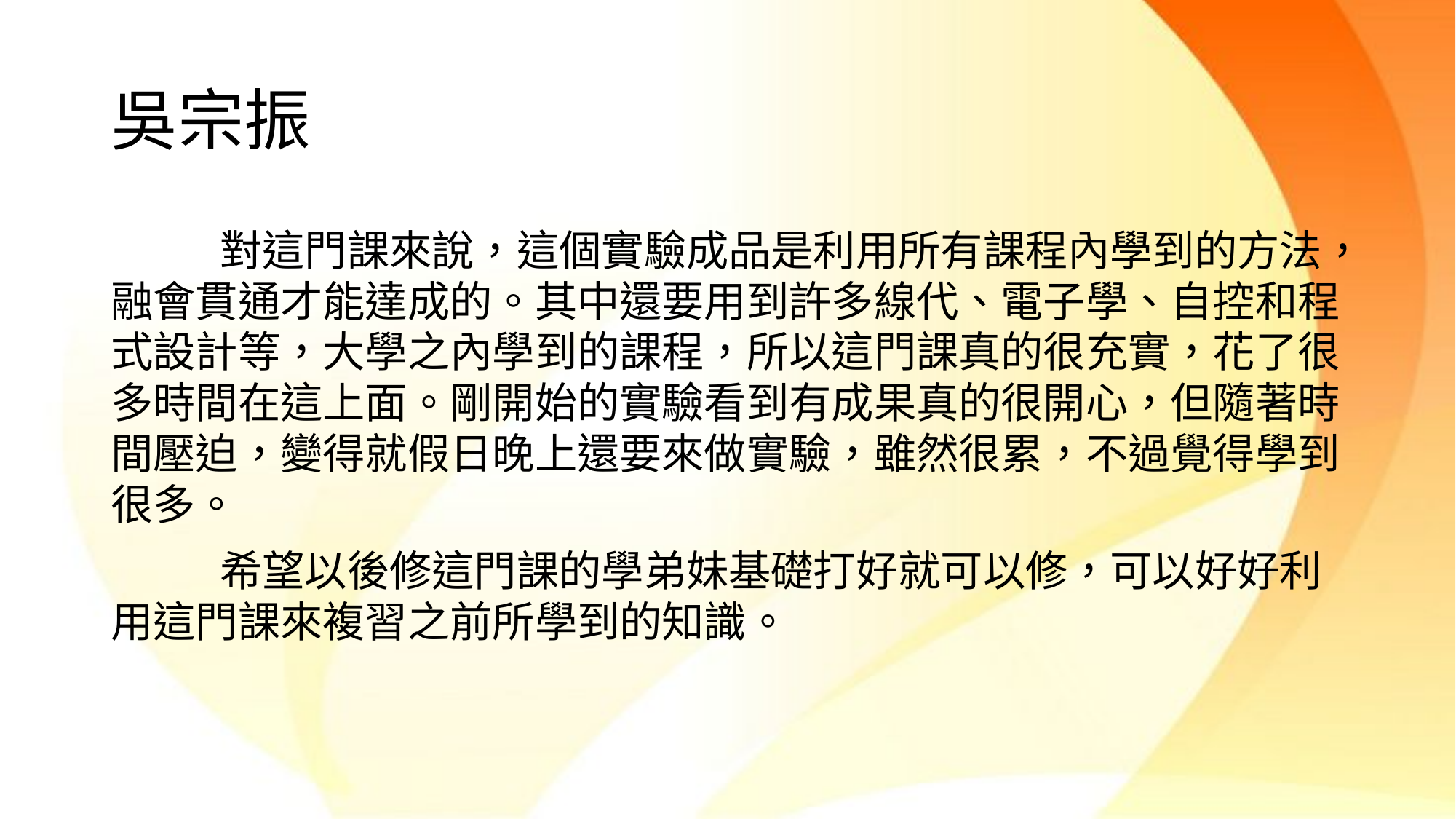

# 吳宗振
	對這門課來說，這個實驗成品是利用所有課程內學到的方法，融會貫通才能達成的。其中還要用到許多線代、電子學、自控和程式設計等，大學之內學到的課程，所以這門課真的很充實，花了很多時間在這上面。剛開始的實驗看到有成果真的很開心，但隨著時間壓迫，變得就假日晚上還要來做實驗，雖然很累，不過覺得學到很多。
	希望以後修這門課的學弟妹基礎打好就可以修，可以好好利用這門課來複習之前所學到的知識。